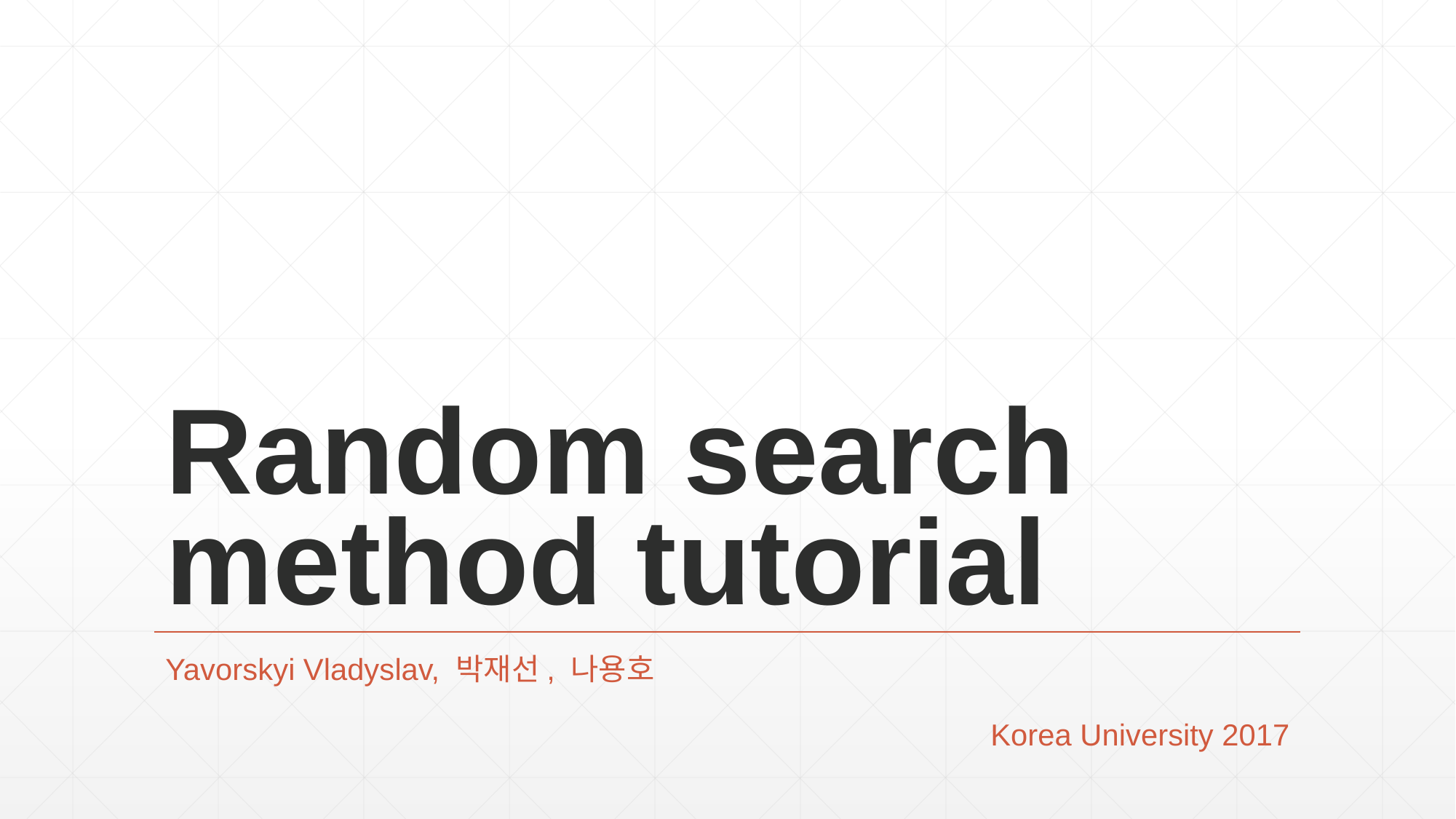

# Random search method tutorial
Yavorskyi Vladyslav, 박재선, 나용호

Korea University 2017